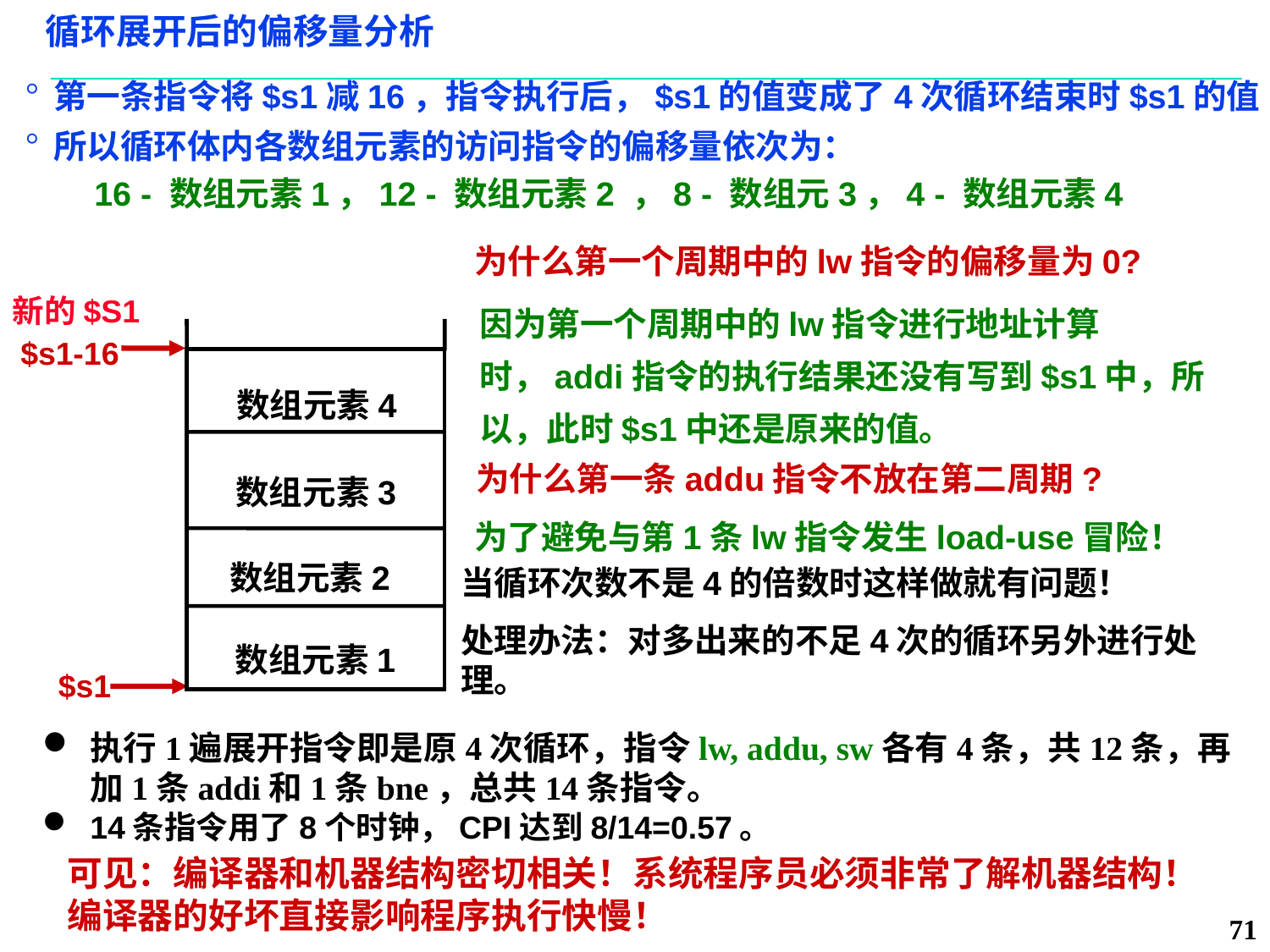

# 循环展开后的偏移量分析
第一条指令将$s1减16，指令执行后，$s1的值变成了4次循环结束时$s1的值
所以循环体内各数组元素的访问指令的偏移量依次为：
16 - 数组元素1，12 - 数组元素2 ，8 - 数组元3，4 - 数组元素4
为什么第一个周期中的lw指令的偏移量为0?
新的$S1
因为第一个周期中的lw指令进行地址计算时，addi指令的执行结果还没有写到$s1中，所以，此时$s1中还是原来的值。

数组元素4
数组元素3
数组元素2
数组元素1
$s1-16

为什么第一条addu指令不放在第二周期?
为了避免与第1条lw指令发生load-use冒险！
当循环次数不是4的倍数时这样做就有问题！
处理办法：对多出来的不足4次的循环另外进行处理。
$s1

执行1遍展开指令即是原4次循环，指令lw, addu, sw各有4条，共12条，再加1条addi和1条bne，总共14条指令。
14条指令用了8个时钟，CPI达到8/14=0.57。
可见：编译器和机器结构密切相关！系统程序员必须非常了解机器结构！编译器的好坏直接影响程序执行快慢！